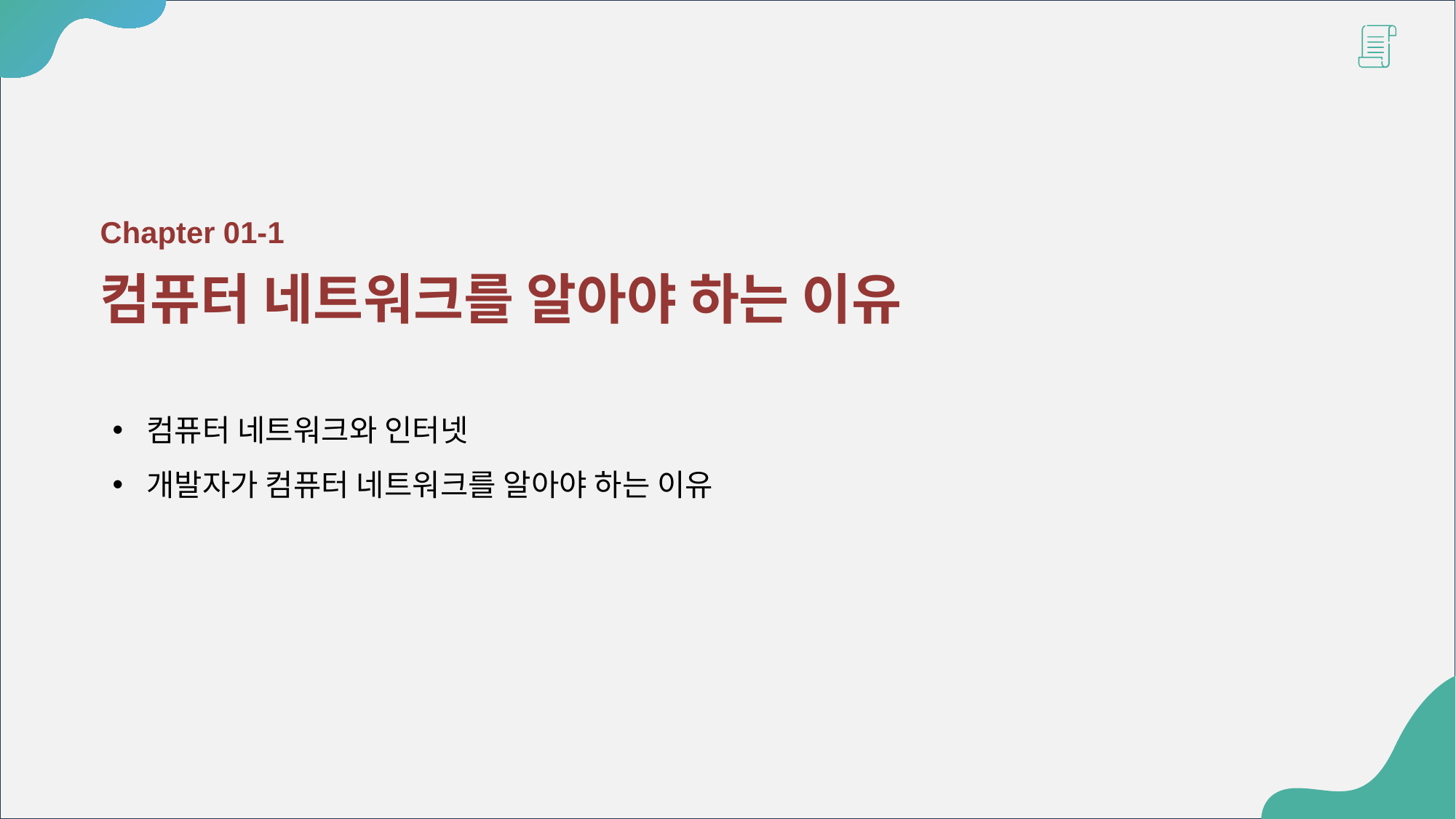

Chapter 01-1
컴퓨터 네트워크를 알아야 하는 이유
컴퓨터 네트워크와 인터넷
개발자가 컴퓨터 네트워크를 알아야 하는 이유